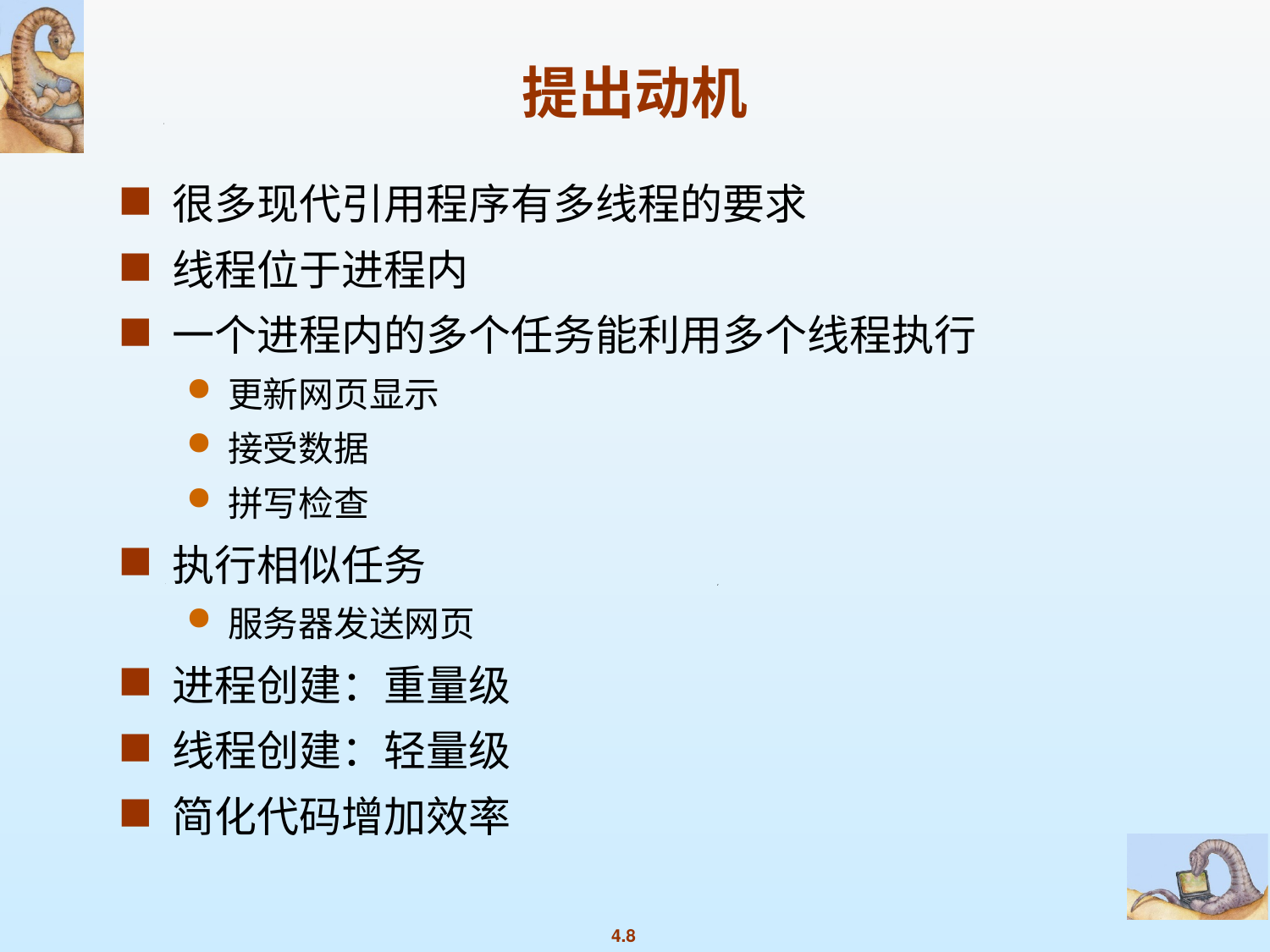

# 提出动机
很多现代引用程序有多线程的要求
线程位于进程内
一个进程内的多个任务能利用多个线程执行
更新网页显示
接受数据
拼写检查
执行相似任务
服务器发送网页
进程创建：重量级
线程创建：轻量级
简化代码增加效率